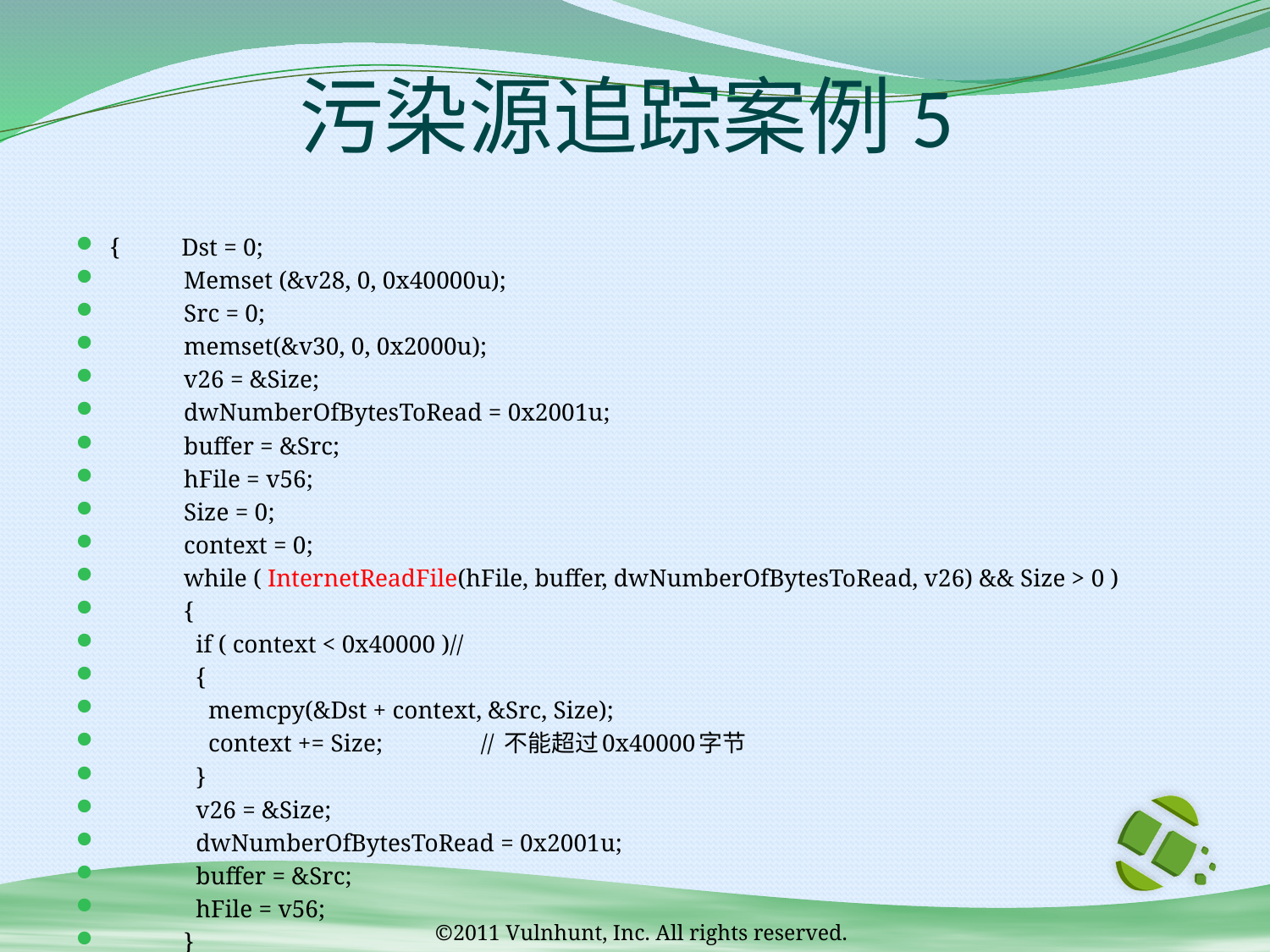

# 污染源追踪案例5
{          Dst = 0;
            Memset (&v28, 0, 0x40000u);
            Src = 0;
            memset(&v30, 0, 0x2000u);
            v26 = &Size;
            dwNumberOfBytesToRead = 0x2001u;
            buffer = &Src;
            hFile = v56;
            Size = 0;
            context = 0;
            while ( InternetReadFile(hFile, buffer, dwNumberOfBytesToRead, v26) && Size > 0 )
            {
              if ( context < 0x40000 )//
              {
                memcpy(&Dst + context, &Src, Size);
                context += Size;                // 不能超过0x40000字节
              }
              v26 = &Size;
              dwNumberOfBytesToRead = 0x2001u;
              buffer = &Src;
              hFile = v56;
            }
}